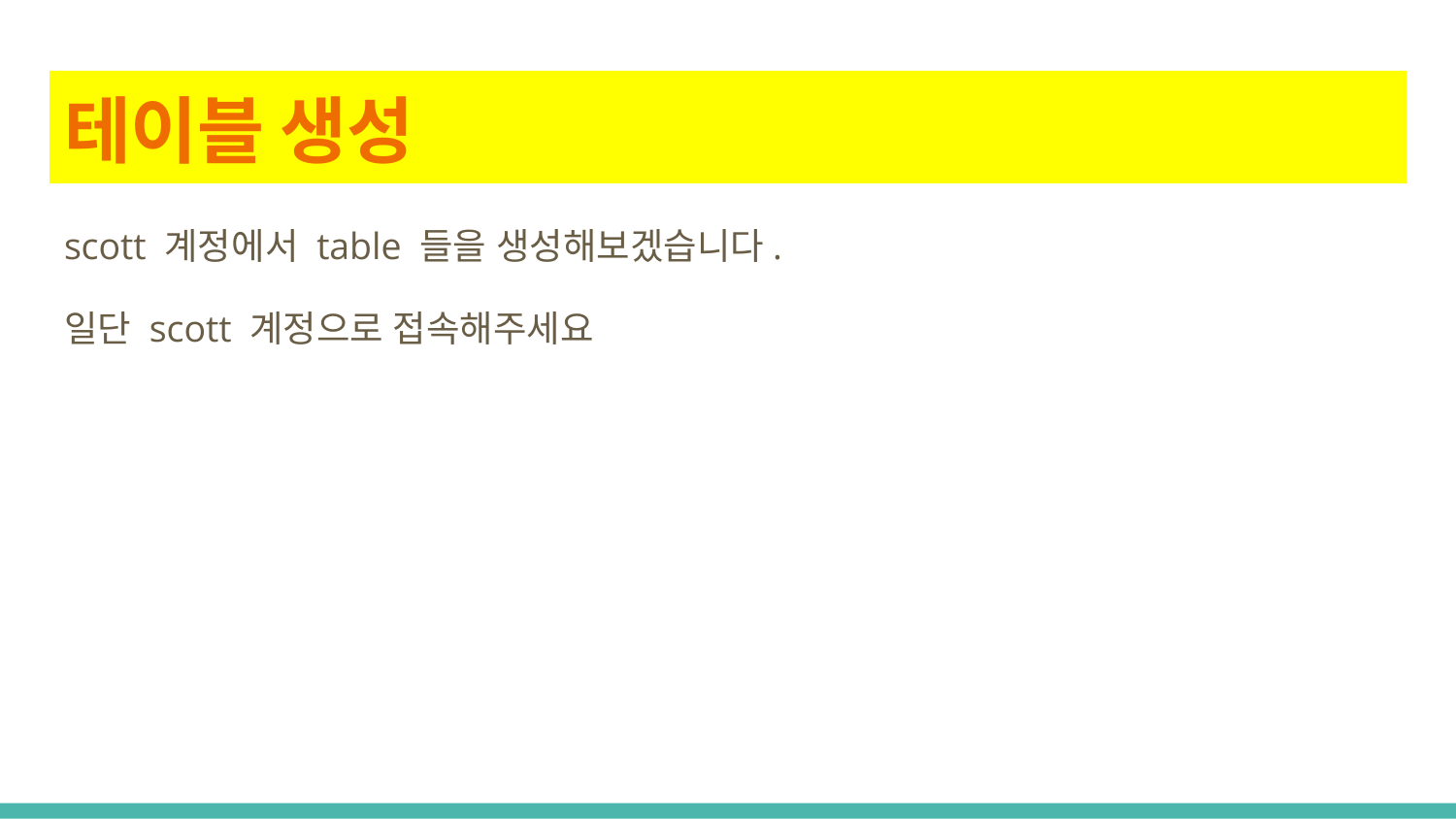

# 테이블 생성
scott 계정에서 table 들을 생성해보겠습니다.
일단 scott 계정으로 접속해주세요